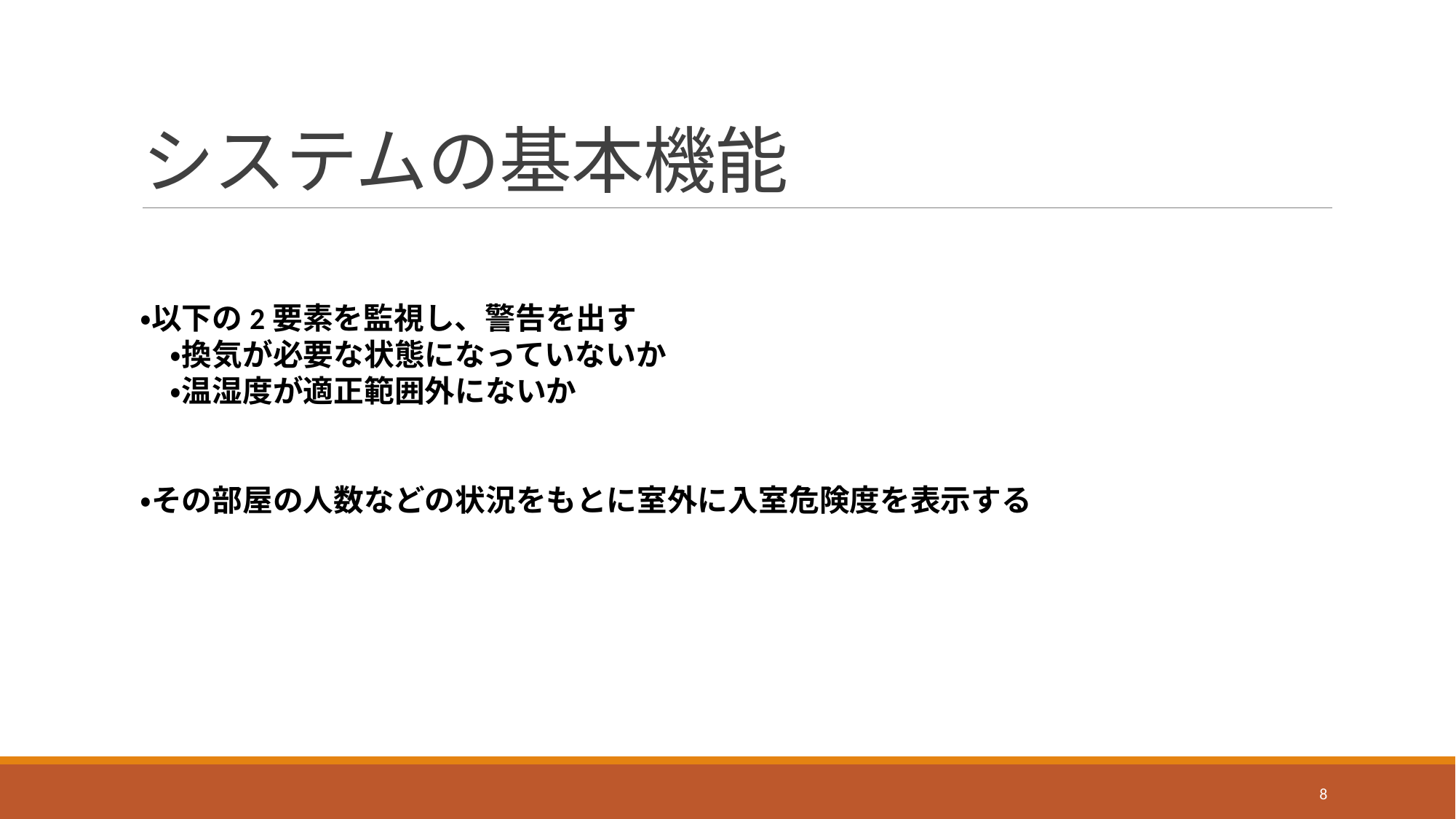

# システムの基本機能
・以下の2要素を監視し、警告を出す
　・換気が必要な状態になっていないか
　・温湿度が適正範囲外にないか

・その部屋の人数などの状況をもとに室外に入室危険度を表示する

8